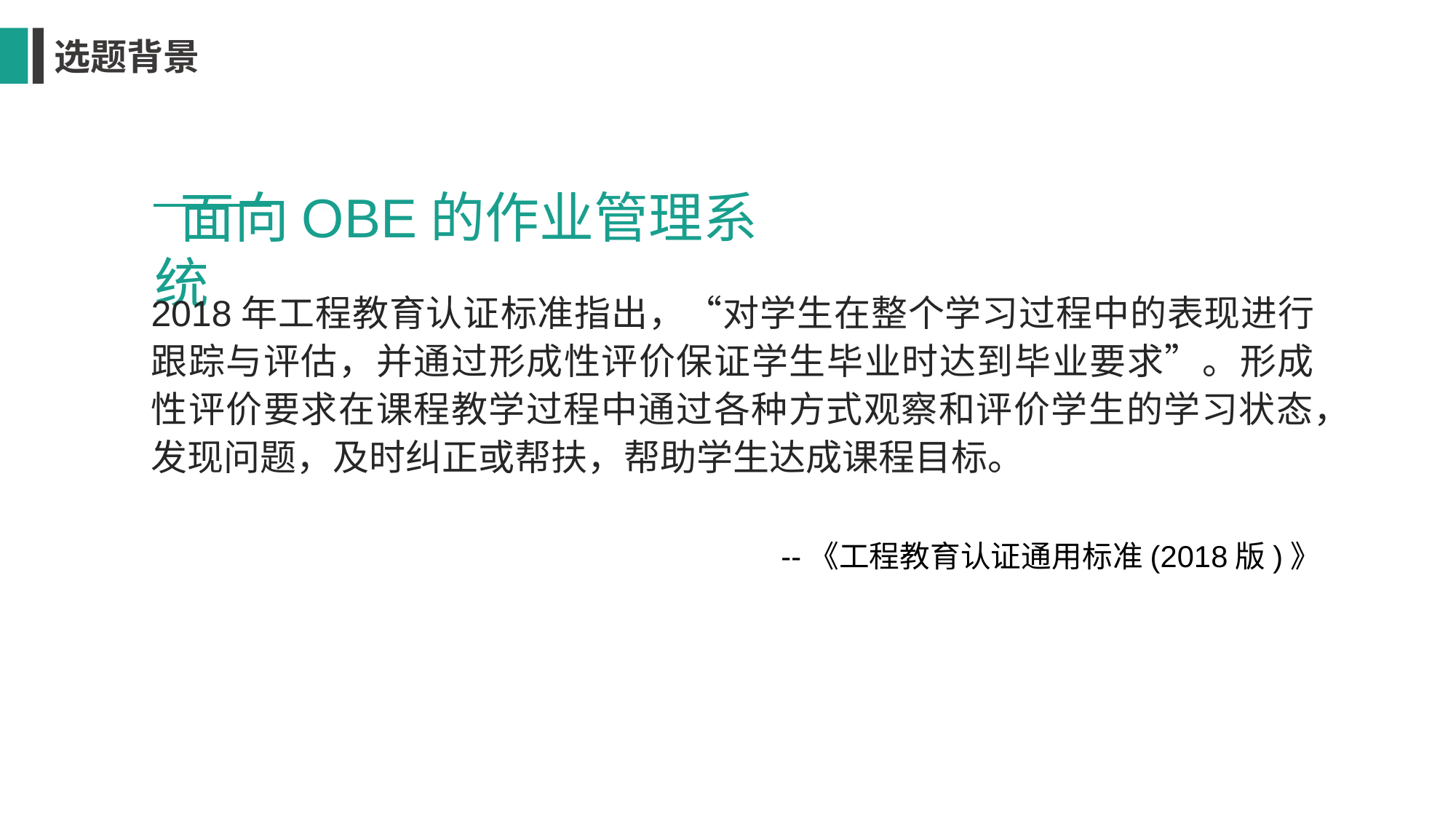

选题背景
 面向OBE的作业管理系统
2018年工程教育认证标准指出，“对学生在整个学习过程中的表现进行跟踪与评估，并通过形成性评价保证学生毕业时达到毕业要求”。形成性评价要求在课程教学过程中通过各种方式观察和评价学生的学习状态，发现问题，及时纠正或帮扶，帮助学生达成课程目标。
--《工程教育认证通用标准(2018版)》